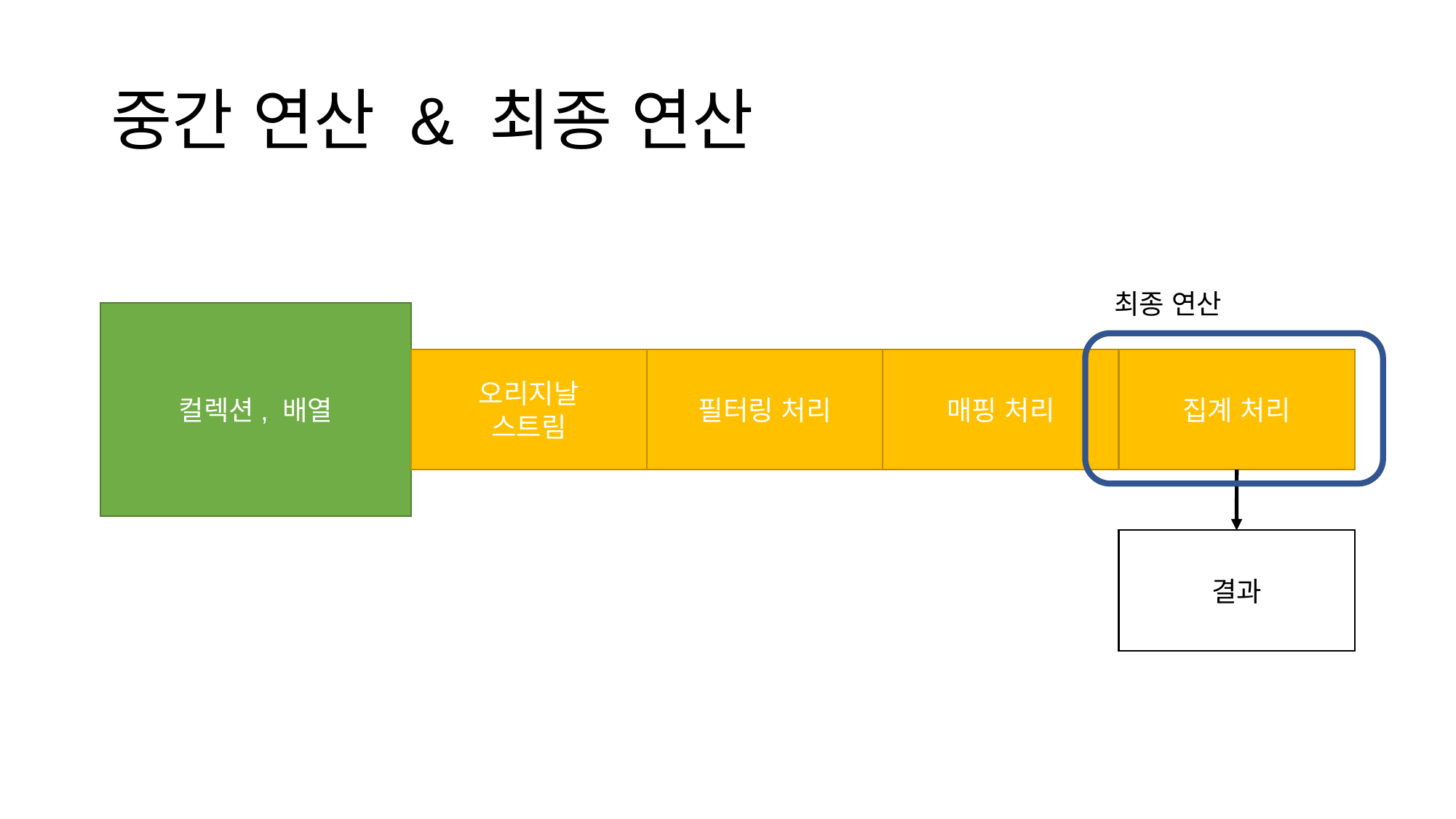

# 중간 연산 & 최종 연산
최종 연산
컬렉션, 배열

오리지날
스트림
필터링 처리
매핑 처리
집계 처리
결과